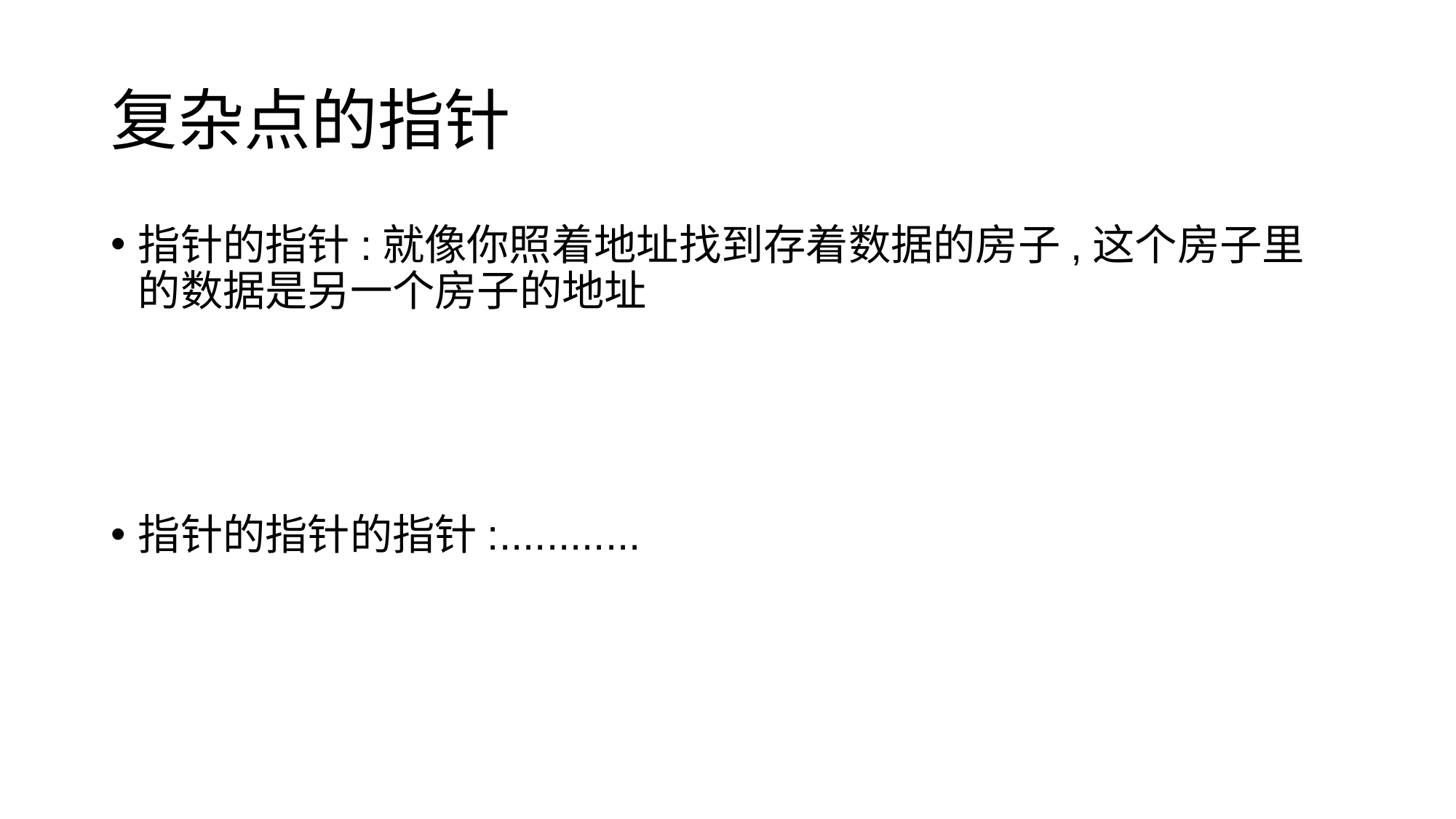

# 复杂点的指针
指针的指针:就像你照着地址找到存着数据的房子,这个房子里的数据是另一个房子的地址

指针的指针的指针:............